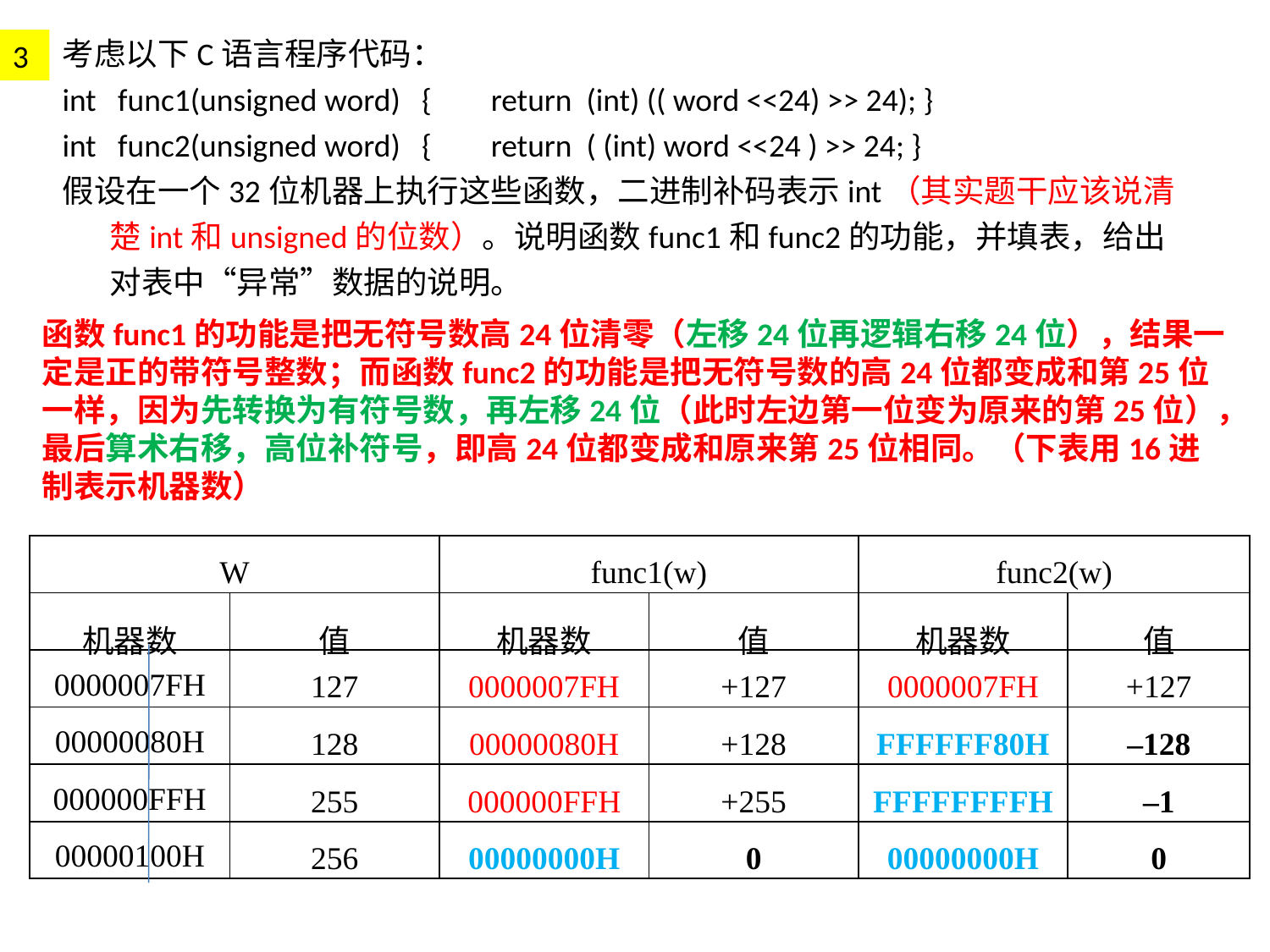

考虑以下C语言程序代码：
int   func1(unsigned word)   {	return  (int) (( word <<24) >> 24); }
int   func2(unsigned word)   {	return  ( (int) word <<24 ) >> 24; }
假设在一个32位机器上执行这些函数，二进制补码表示int（其实题干应该说清楚int和unsigned的位数）。说明函数func1和func2的功能，并填表，给出对表中“异常”数据的说明。
3
函数func1的功能是把无符号数高24位清零（左移24位再逻辑右移24位），结果一定是正的带符号整数；而函数func2的功能是把无符号数的高24位都变成和第25位一样，因为先转换为有符号数，再左移24位（此时左边第一位变为原来的第25位），最后算术右移，高位补符号，即高24位都变成和原来第25位相同。（下表用16进制表示机器数）

| W |  | func1(w) |  | func2(w) |  |
| --- | --- | --- | --- | --- | --- |
| 机器数 | 值 | 机器数 | 值 | 机器数 | 值 |
| 0000007FH | 127 | 0000007FH | +127 | 0000007FH | +127 |
| 00000080H | 128 | 00000080H | +128 | FFFFFF80H | –128 |
| 000000FFH | 255 | 000000FFH | +255 | FFFFFFFFH | –1 |
| 00000100H | 256 | 00000000H | 0 | 00000000H | 0 |